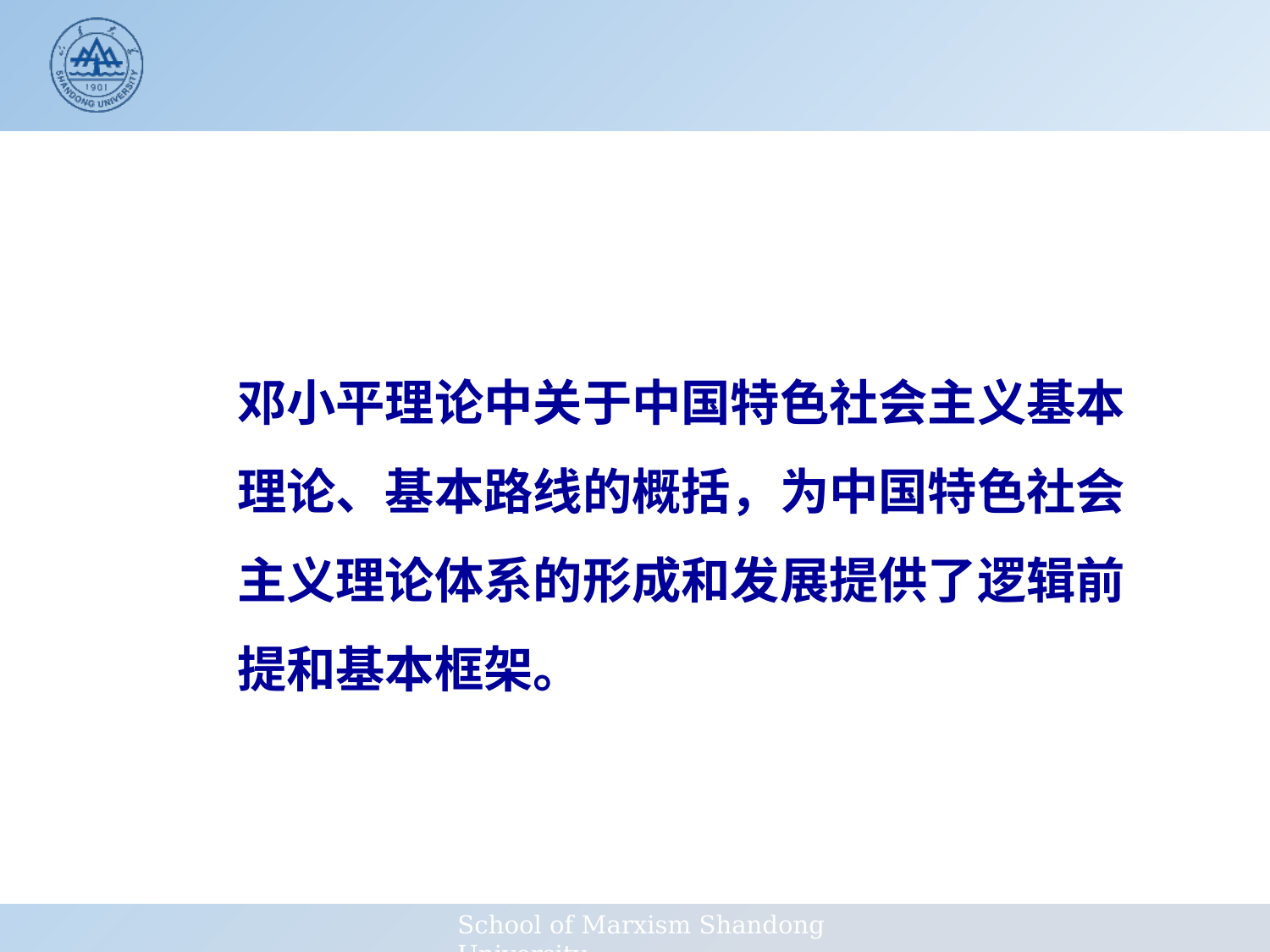

邓小平理论中关于中国特色社会主义基本理论、基本路线的概括，为中国特色社会主义理论体系的形成和发展提供了逻辑前提和基本框架。